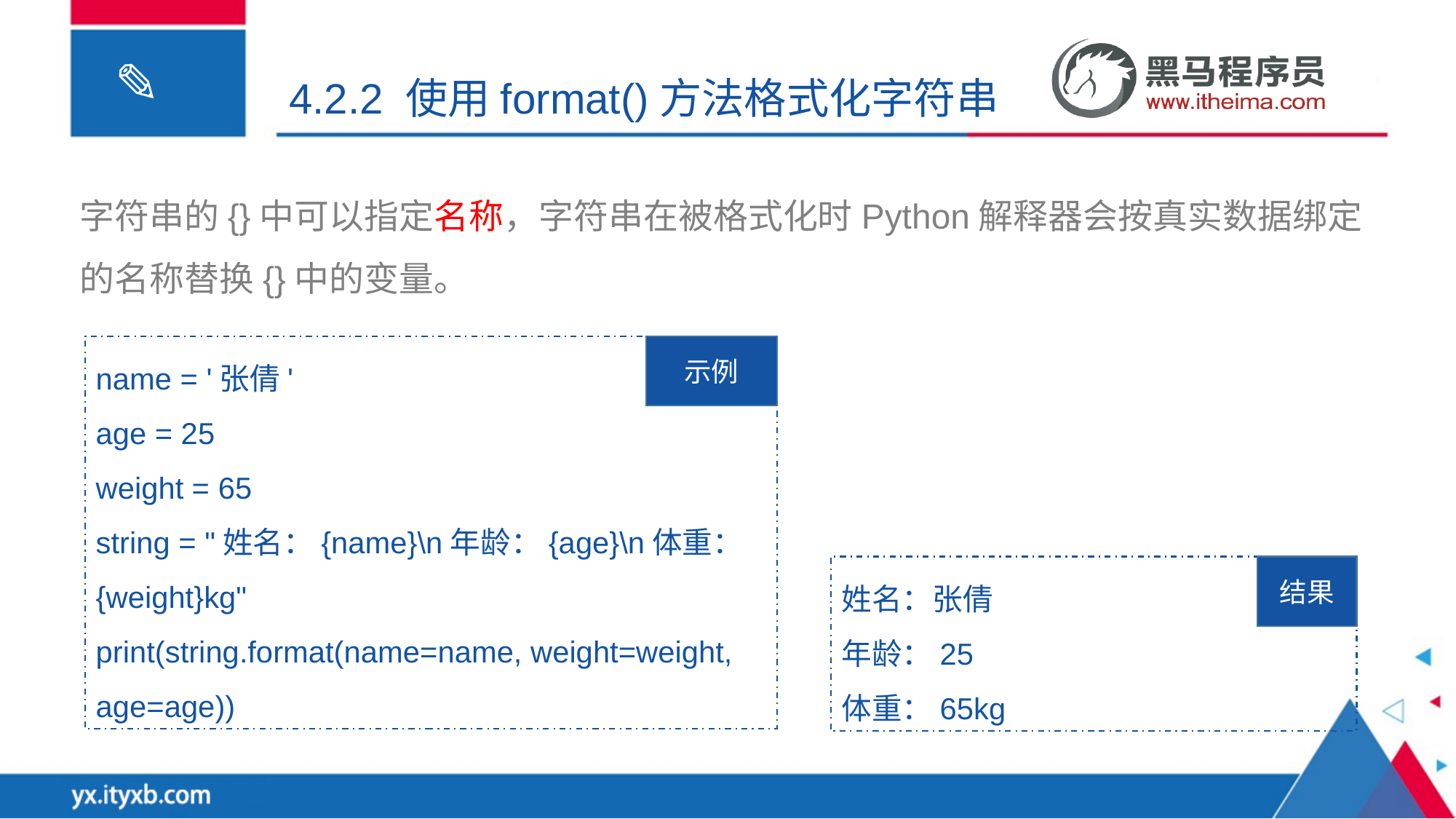

4.2.2 使用format()方法格式化字符串
字符串的{}中可以指定名称，字符串在被格式化时Python解释器会按真实数据绑定的名称替换{}中的变量。
name = '张倩'
age = 25
weight = 65
string = "姓名：{name}\n年龄：{age}\n体重：{weight}kg"
print(string.format(name=name, weight=weight, age=age))
示例
姓名：张倩
年龄：25
体重：65kg
结果